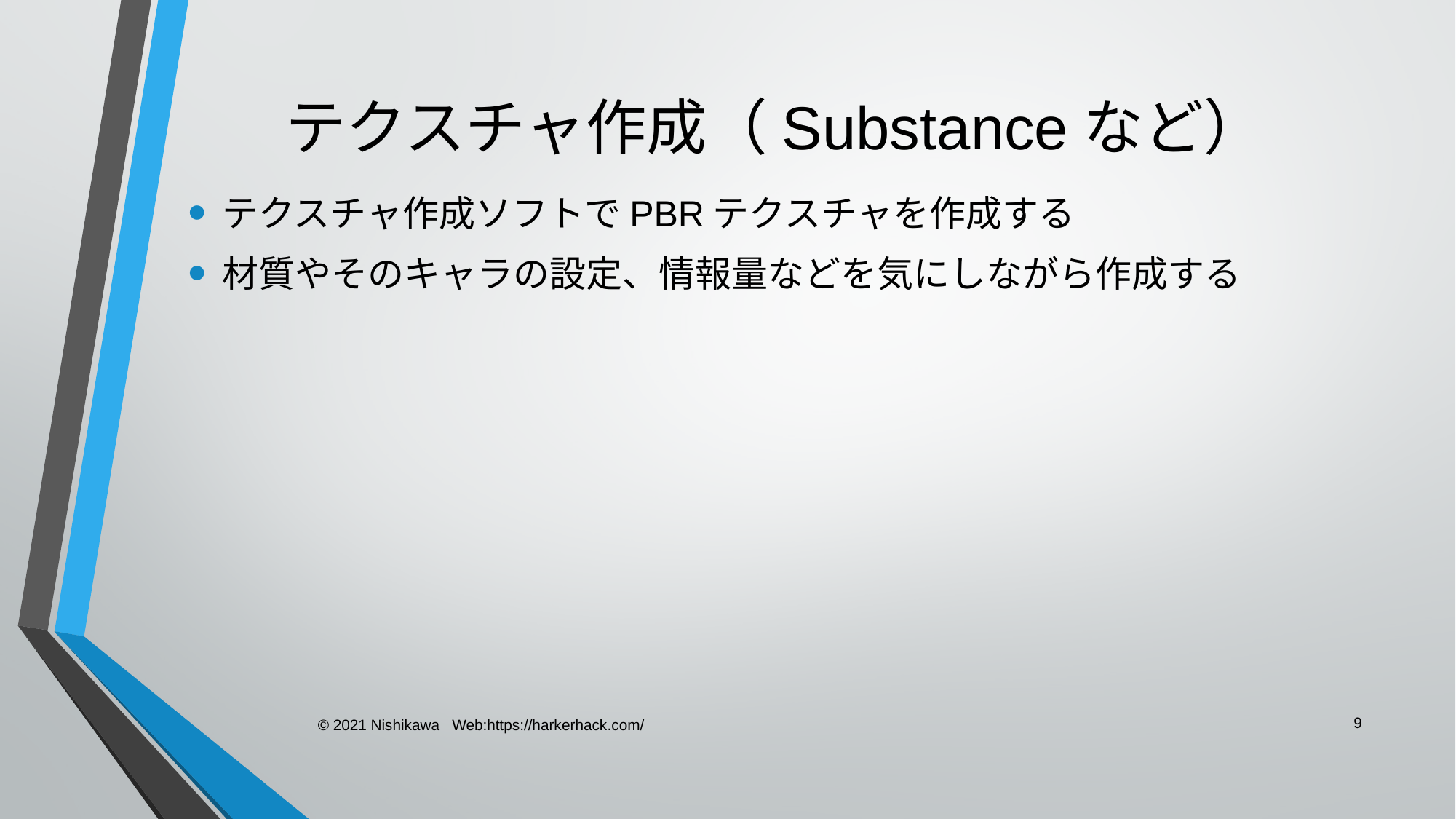

# テクスチャ作成（Substanceなど）
テクスチャ作成ソフトでPBRテクスチャを作成する
材質やそのキャラの設定、情報量などを気にしながら作成する
9
© 2021 Nishikawa   Web:https://harkerhack.com/